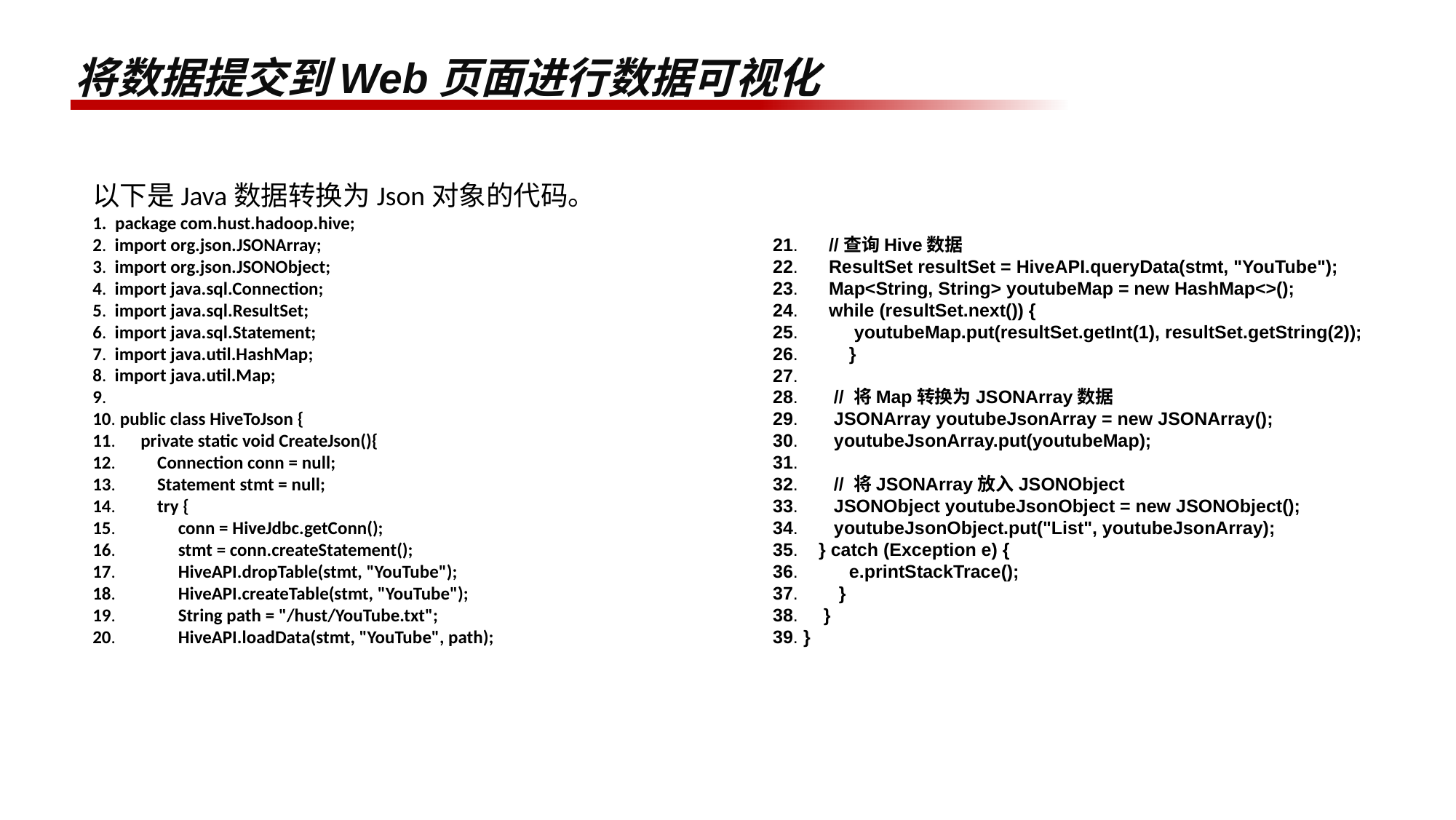

# 将数据提交到Web页面进行数据可视化

以下是Java数据转换为Json对象的代码。
1.  package com.hust.hadoop.hive;
2.  import org.json.JSONArray;
3.  import org.json.JSONObject;
4.  import java.sql.Connection;
5.  import java.sql.ResultSet;
6.  import java.sql.Statement;
7.  import java.util.HashMap;
8.  import java.util.Map;
9.
10. public class HiveToJson {
11.      private static void CreateJson(){
12.          Connection conn = null;
13.          Statement stmt = null;
14.          try {
15.               conn = HiveJdbc.getConn();
16.               stmt = conn.createStatement();
17.               HiveAPI.dropTable(stmt, "YouTube");
18.               HiveAPI.createTable(stmt, "YouTube");
19.               String path = "/hust/YouTube.txt";
20.               HiveAPI.loadData(stmt, "YouTube", path);
21.      //查询Hive数据
22.      ResultSet resultSet = HiveAPI.queryData(stmt, "YouTube");
23.      Map<String, String> youtubeMap = new HashMap<>();
24.      while (resultSet.next()) {
25.           youtubeMap.put(resultSet.getInt(1), resultSet.getString(2));
26.          }
27.
28.       // 将Map转换为JSONArray数据
29.       JSONArray youtubeJsonArray = new JSONArray();
30.       youtubeJsonArray.put(youtubeMap);
31.
32.       // 将JSONArray放入JSONObject
33.       JSONObject youtubeJsonObject = new JSONObject();
34.       youtubeJsonObject.put("List", youtubeJsonArray);
35.    } catch (Exception e) {
36.          e.printStackTrace();
37.        }
38.     }
39. }